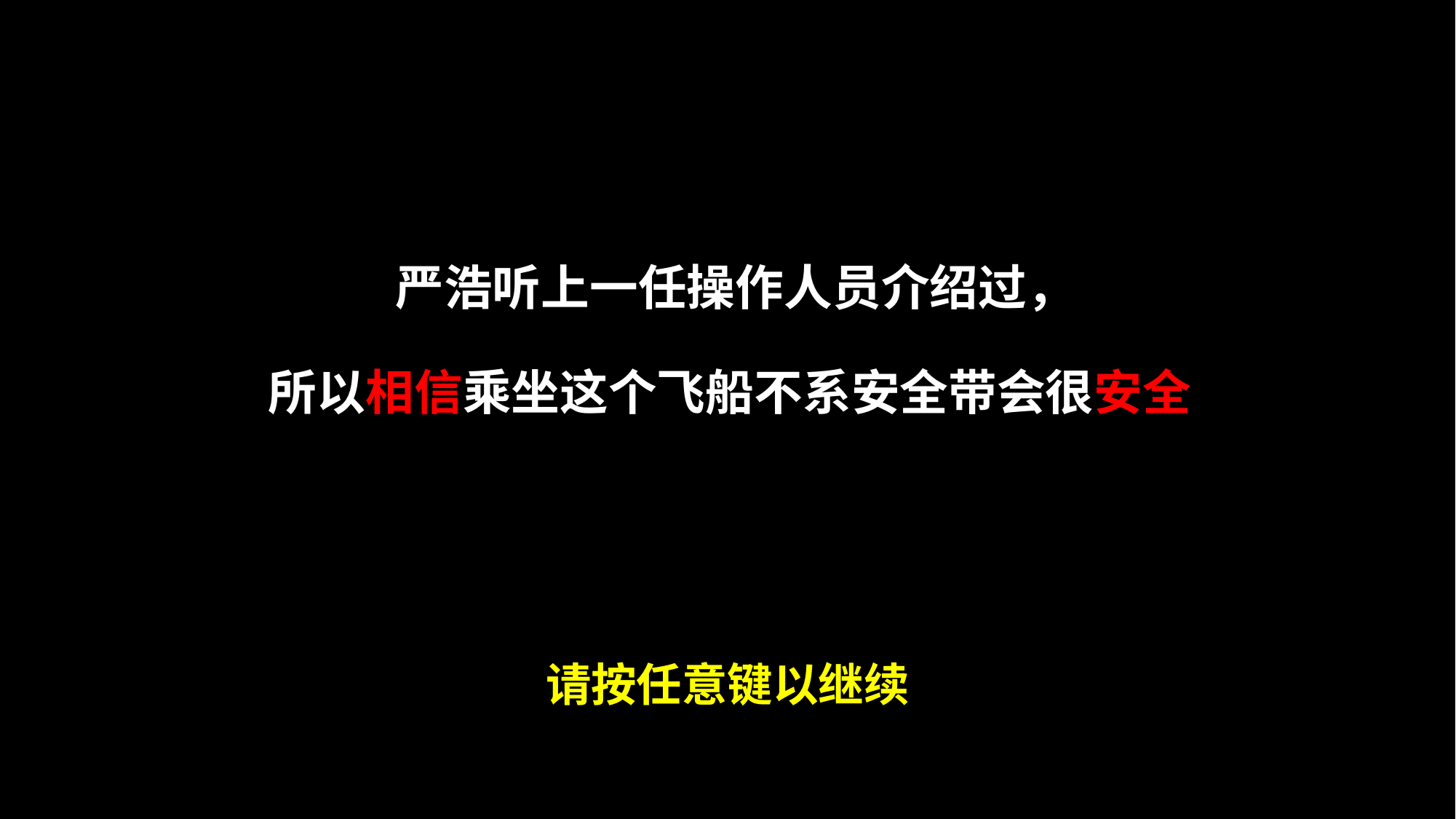

# 严浩听上一任操作人员介绍过， 所以相信乘坐这个飞船不系安全带会很安全
请按任意键以继续